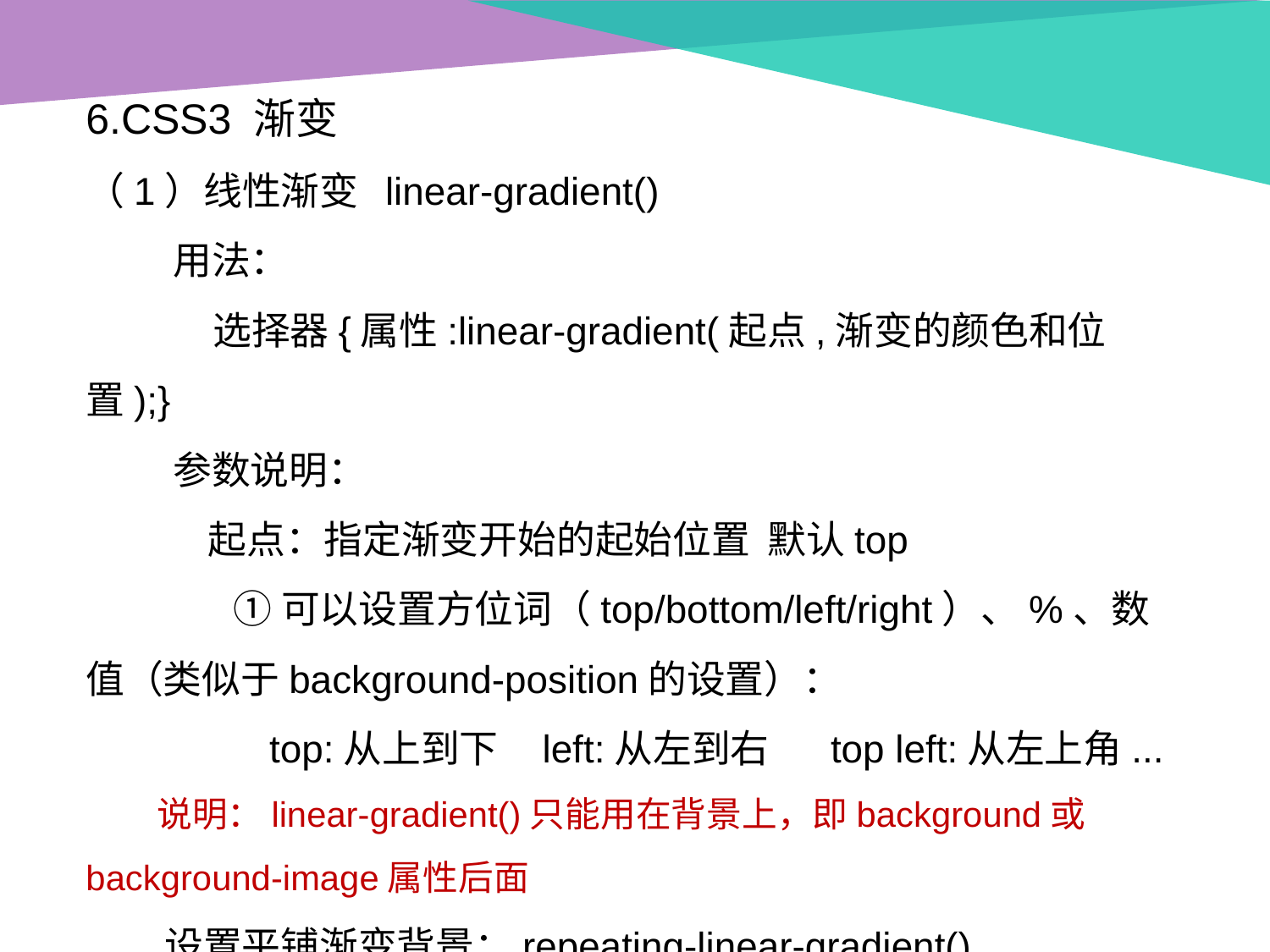

6.CSS3 渐变
（1）线性渐变  linear-gradient()
         用法：
	选择器{属性:linear-gradient(起点,渐变的颜色和位置);}
         参数说明：
             起点：指定渐变开始的起始位置  默认top
                 ①可以设置方位词（top/bottom/left/right）、%、数值（类似于background-position的设置）：
                 top:从上到下    left:从左到右      top left:从左上角...
        说明：linear-gradient()只能用在背景上，即background或background-image属性后面
        设置平铺渐变背景：repeating-linear-gradient()